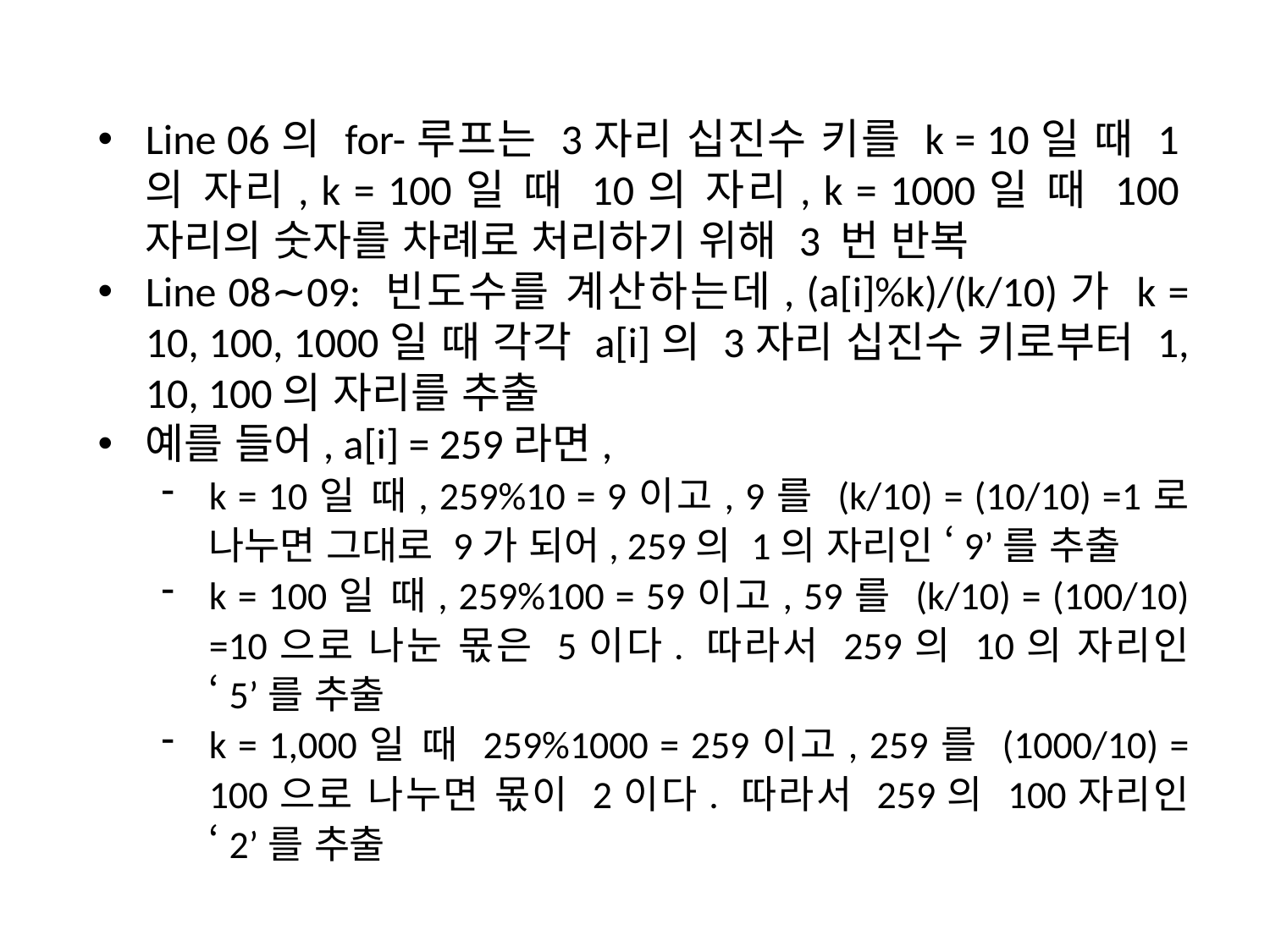

Line 06의 for-루프는 3자리 십진수 키를 k = 10일 때 1의 자리, k = 100일 때 10의 자리, k = 1000일 때 100자리의 숫자를 차례로 처리하기 위해 3 번 반복
Line 08∼09: 빈도수를 계산하는데, (a[i]%k)/(k/10)가 k = 10, 100, 1000일 때 각각 a[i]의 3자리 십진수 키로부터 1, 10, 100의 자리를 추출
예를 들어, a[i] = 259라면,
k = 10일 때, 259%10 = 9이고, 9를 (k/10) = (10/10) =1로 나누면 그대로 9가 되어, 259의 1의 자리인 ‘9’를 추출
k = 100일 때, 259%100 = 59이고, 59를 (k/10) = (100/10) =10으로 나눈 몫은 5이다. 따라서 259의 10의 자리인 ‘5’를 추출
k = 1,000일 때 259%1000 = 259이고, 259를 (1000/10) = 100으로 나누면 몫이 2이다. 따라서 259의 100자리인 ‘2’를 추출